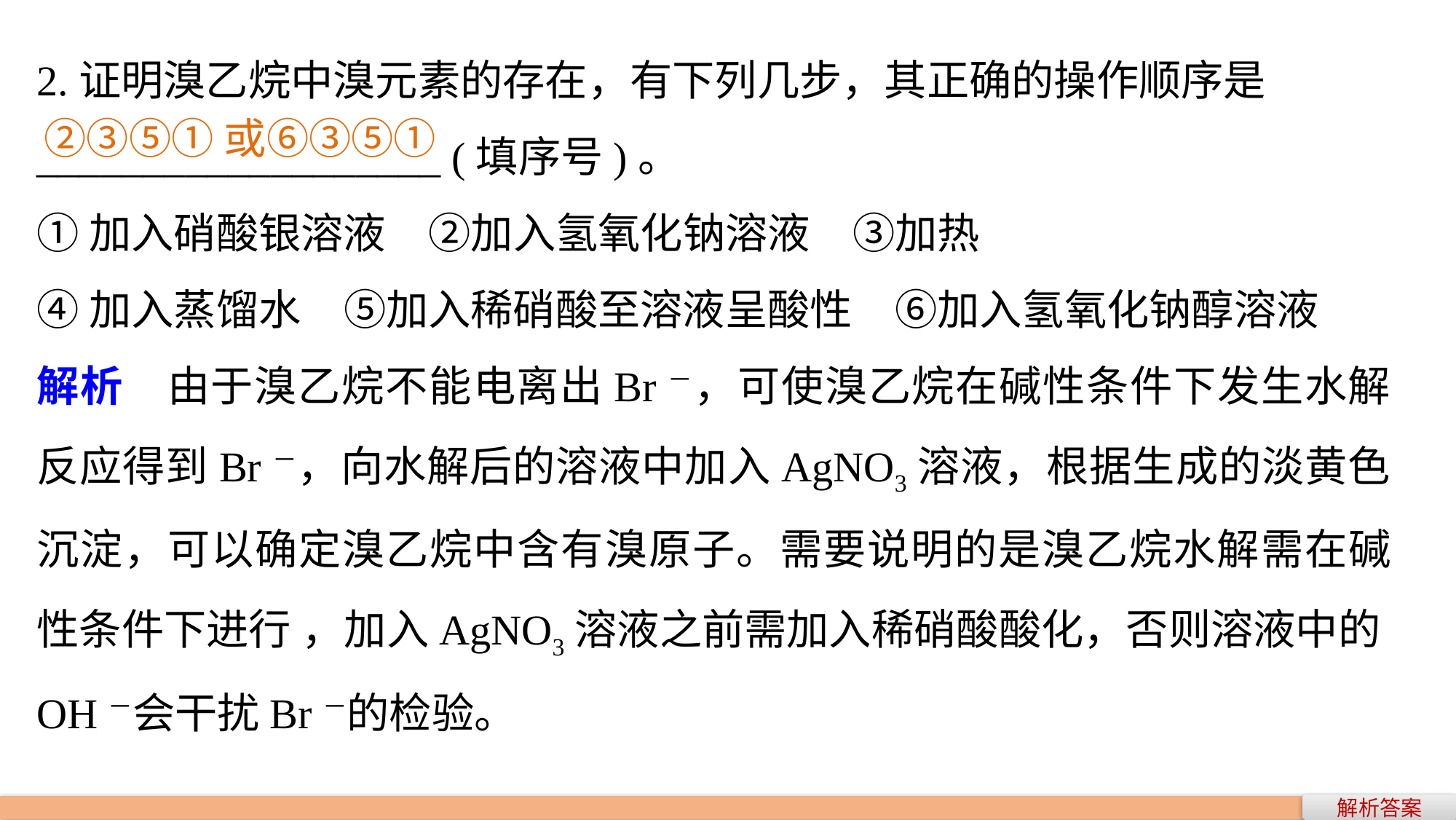

2.证明溴乙烷中溴元素的存在，有下列几步，其正确的操作顺序是
___________________ (填序号)。
①加入硝酸银溶液　②加入氢氧化钠溶液　③加热
④加入蒸馏水　⑤加入稀硝酸至溶液呈酸性　⑥加入氢氧化钠醇溶液
解析　由于溴乙烷不能电离出Br－，可使溴乙烷在碱性条件下发生水解反应得到Br－，向水解后的溶液中加入AgNO3溶液，根据生成的淡黄色沉淀，可以确定溴乙烷中含有溴原子。需要说明的是溴乙烷水解需在碱性条件下进行 ，加入AgNO3溶液之前需加入稀硝酸酸化，否则溶液中的OH－会干扰Br－的检验。
②③⑤①或⑥③⑤①
解析答案